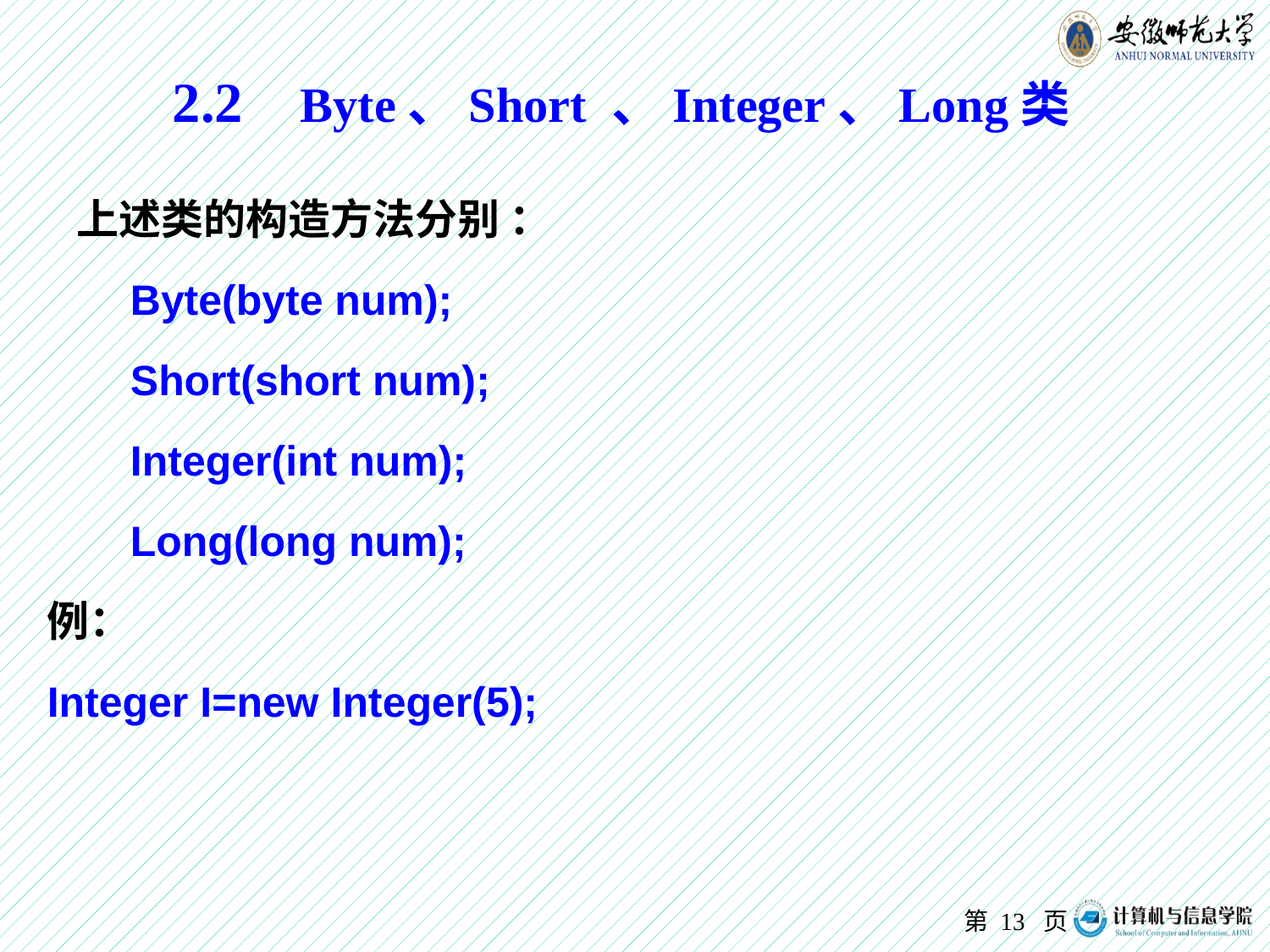

2.2    Byte、Short 、Integer、Long类
  上述类的构造方法分别 ：
       Byte(byte num);
       Short(short num);
       Integer(int num);
       Long(long num);
例：
Integer I=new Integer(5);

第 13  页